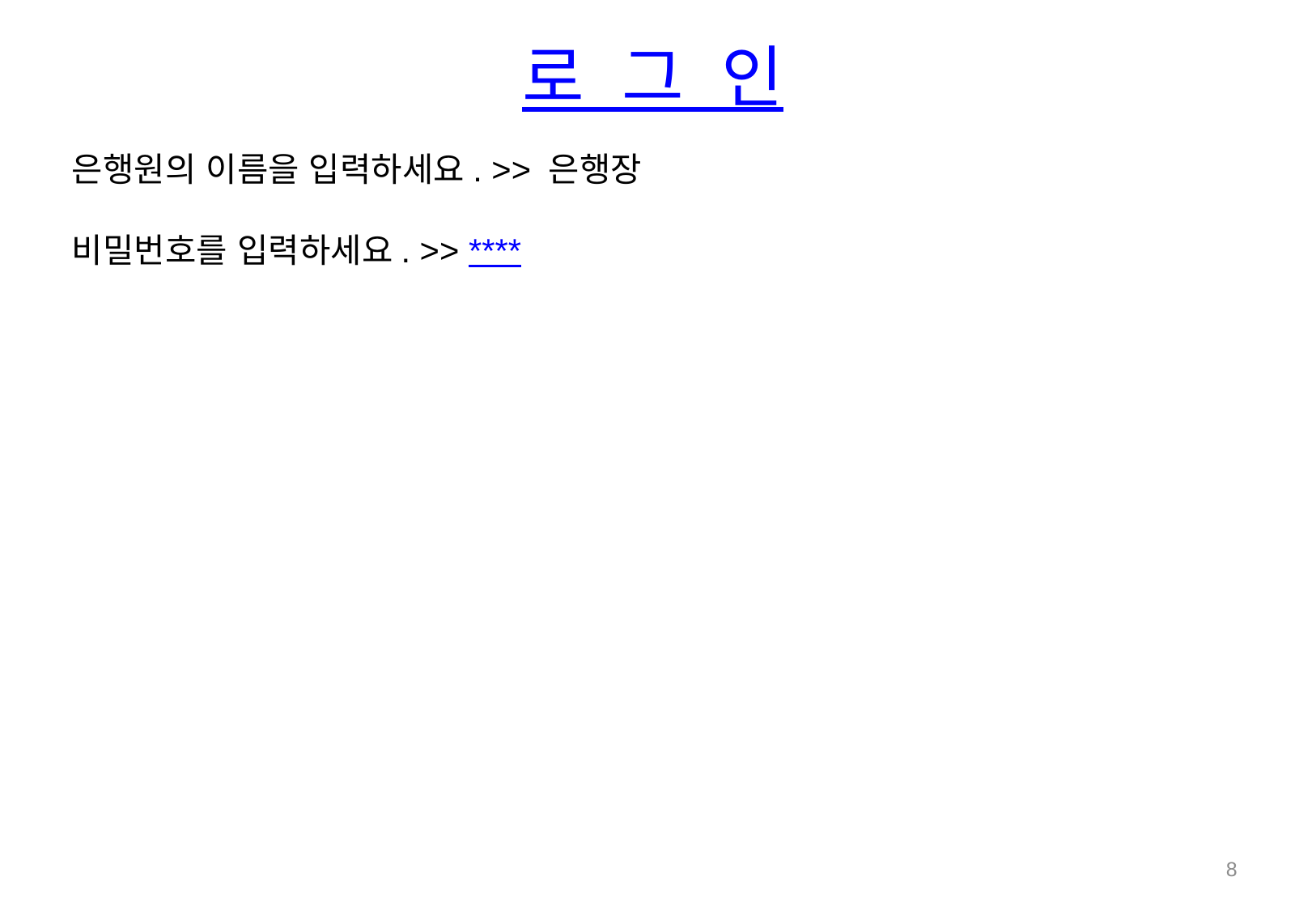

로  그  인
은행원의 이름을 입력하세요. >> 은행장

비밀번호를 입력하세요. >> ****

8